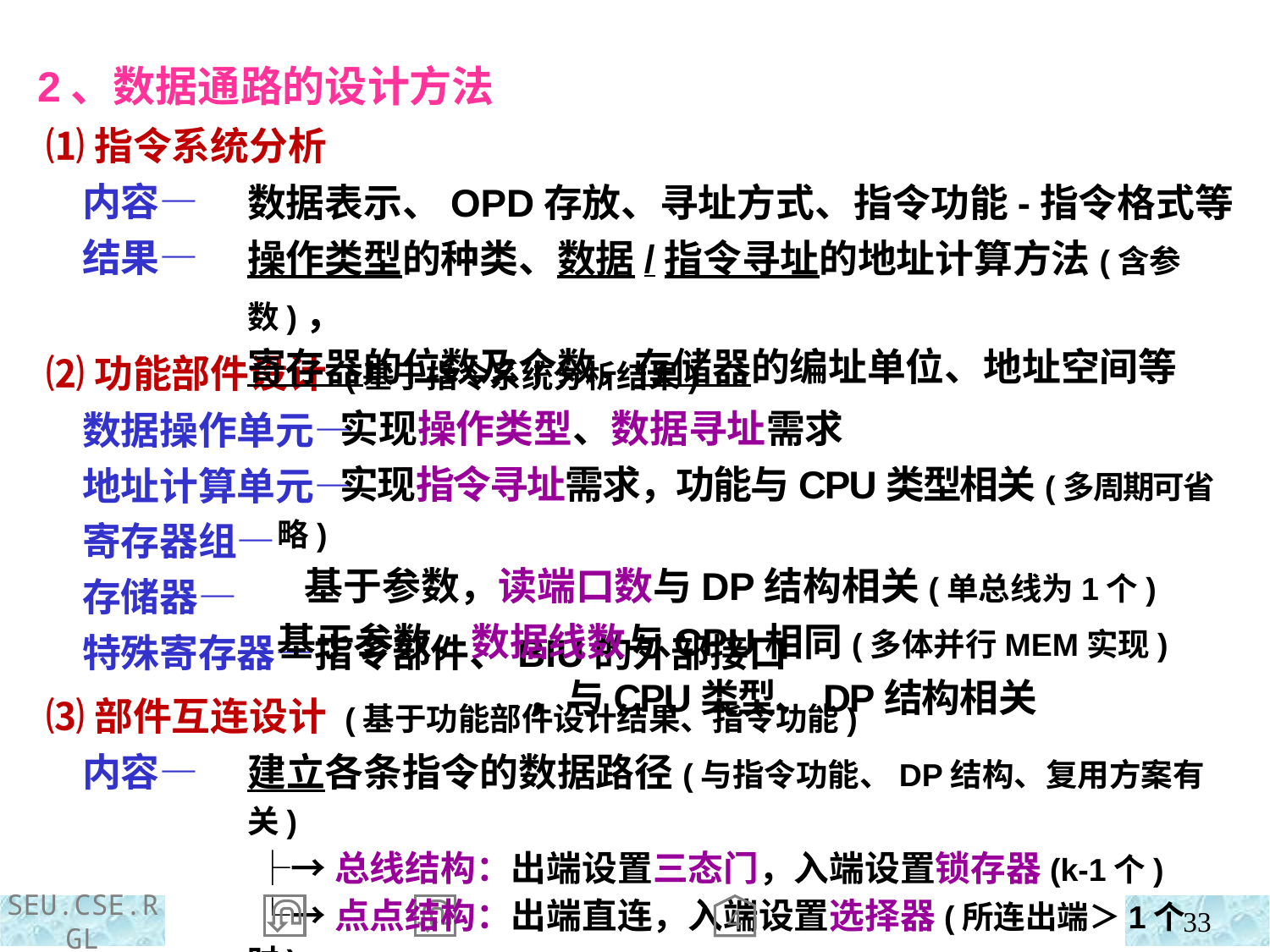

2、数据通路的设计方法
 ⑴指令系统分析
    内容—
    结果—

 ⑵功能部件设计 (基于指令系统分析结果)
    数据操作单元—
    地址计算单元—
    寄存器组—
    存储器—
    特殊寄存器—指令部件、BIU的外部接口
 ⑶部件互连设计 (基于功能部件设计结果、指令功能)
    内容—
数据表示、OPD存放、寻址方式、指令功能-指令格式等
操作类型的种类、数据/指令寻址的地址计算方法(含参数)，
寄存器的位数及个数，存储器的编址单位、地址空间等
      实现操作类型、数据寻址需求
      实现指令寻址需求，功能与CPU类型相关(多周期可省略)
  基于参数，读端口数与DP结构相关(单总线为1个)
基于参数，数据线数与CPU相同(多体并行MEM实现)
                           ，与CPU类型、DP结构相关
建立各条指令的数据路径(与指令功能、DP结构、复用方案有关)
 ├→总线结构：出端设置三态门，入端设置锁存器(k-1个)
 └→点点结构：出端直连，入端设置选择器(所连出端＞1个时)

4
33